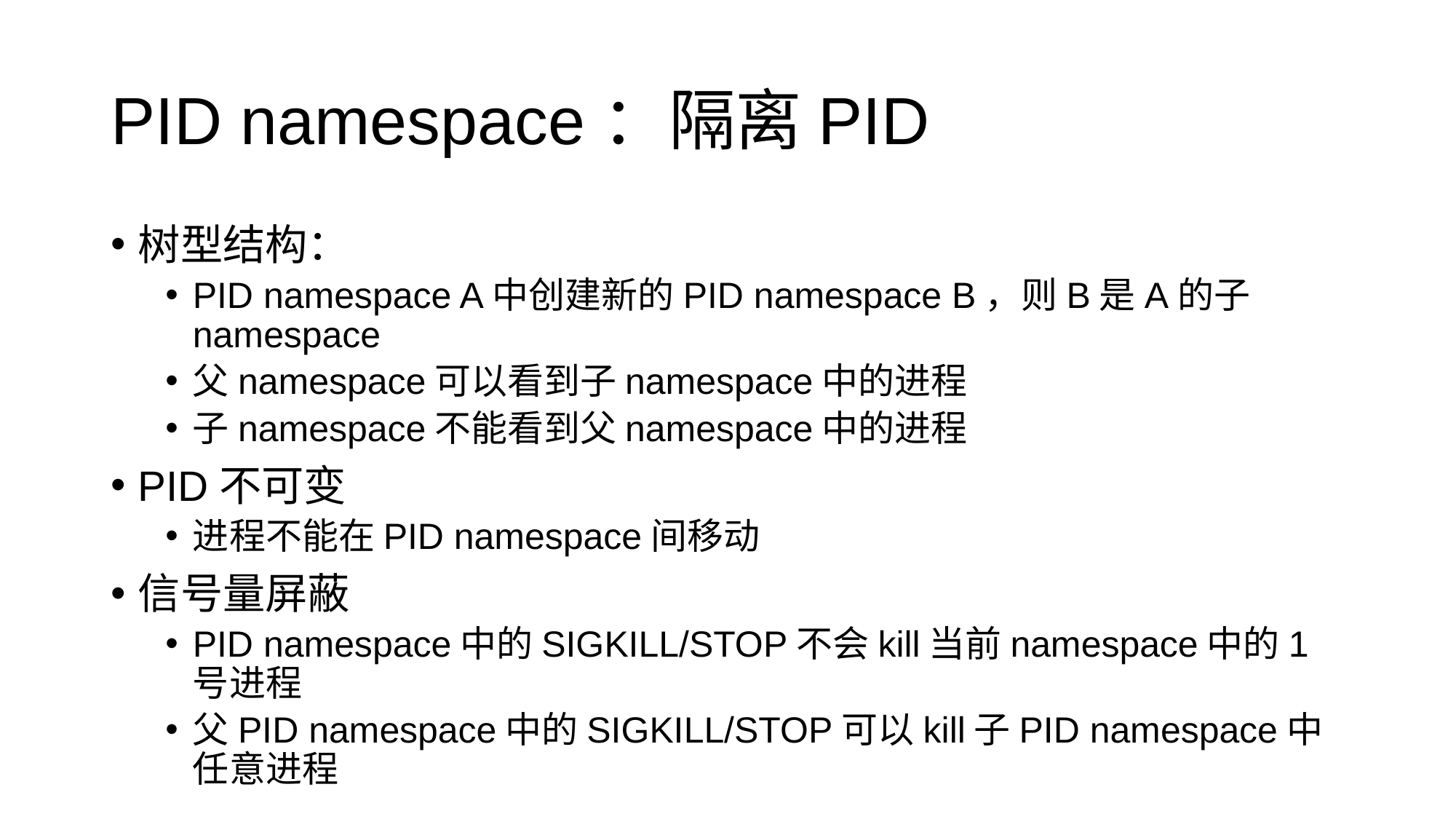

# PID namespace：隔离PID
树型结构：
PID namespace A中创建新的PID namespace B，则B是A的子namespace
父namespace可以看到子namespace中的进程
子namespace不能看到父namespace中的进程
PID不可变
进程不能在PID namespace间移动
信号量屏蔽
PID namespace中的SIGKILL/STOP不会kill当前namespace中的1号进程
父PID namespace中的SIGKILL/STOP可以kill子PID namespace中任意进程